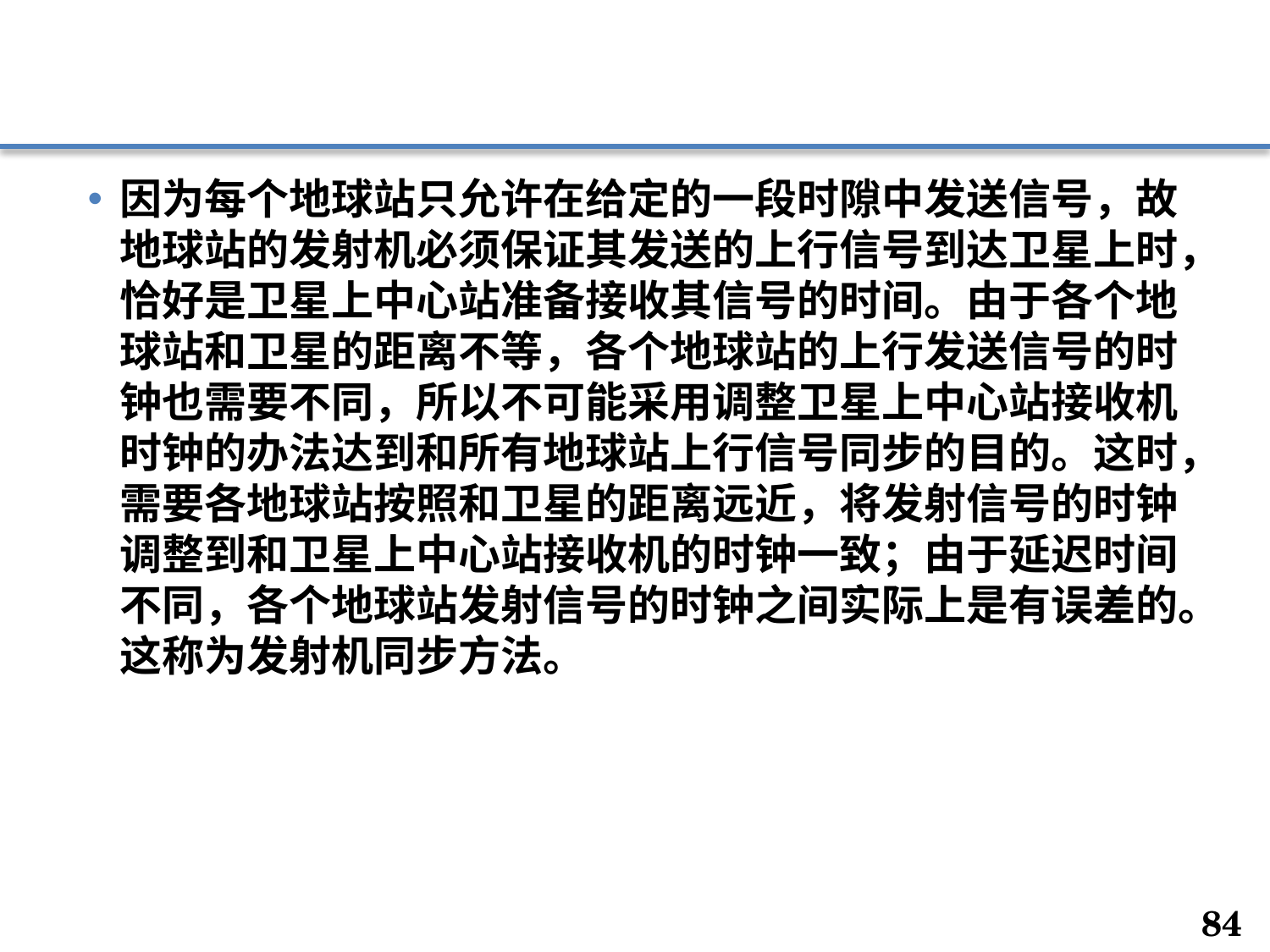

#
因为每个地球站只允许在给定的一段时隙中发送信号，故地球站的发射机必须保证其发送的上行信号到达卫星上时，恰好是卫星上中心站准备接收其信号的时间。由于各个地球站和卫星的距离不等，各个地球站的上行发送信号的时钟也需要不同，所以不可能采用调整卫星上中心站接收机时钟的办法达到和所有地球站上行信号同步的目的。这时，需要各地球站按照和卫星的距离远近，将发射信号的时钟调整到和卫星上中心站接收机的时钟一致；由于延迟时间不同，各个地球站发射信号的时钟之间实际上是有误差的。这称为发射机同步方法。
84